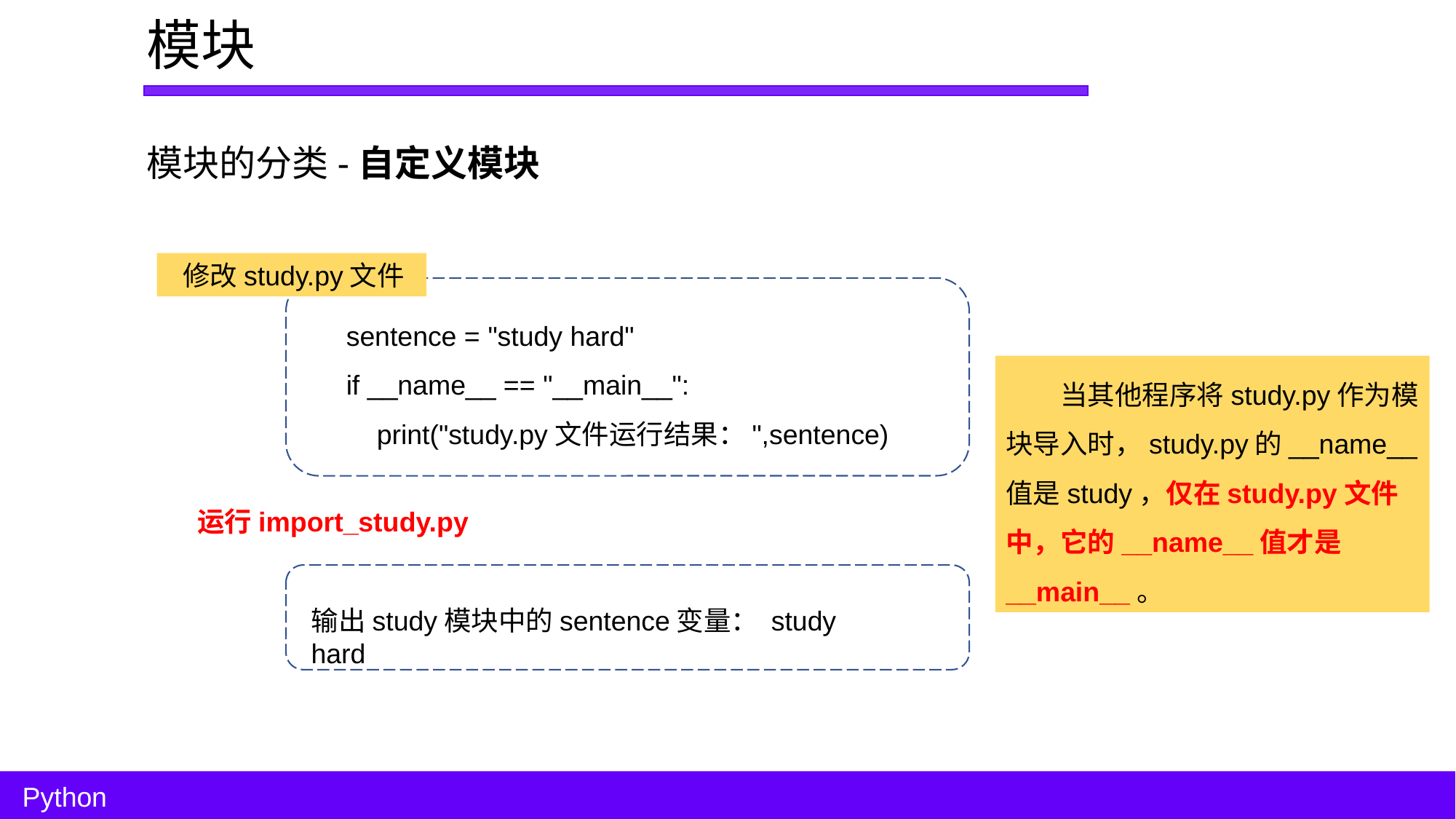

模块
模块的分类-自定义模块
修改study.py文件

sentence = "study hard"
if __name__ == "__main__":
    print("study.py文件运行结果：",sentence)
当其他程序将study.py作为模块导入时，study.py的__name__值是study，仅在study.py文件中，它的__name__值才是__main__。
运行import_study.py

输出study模块中的sentence变量： study hard